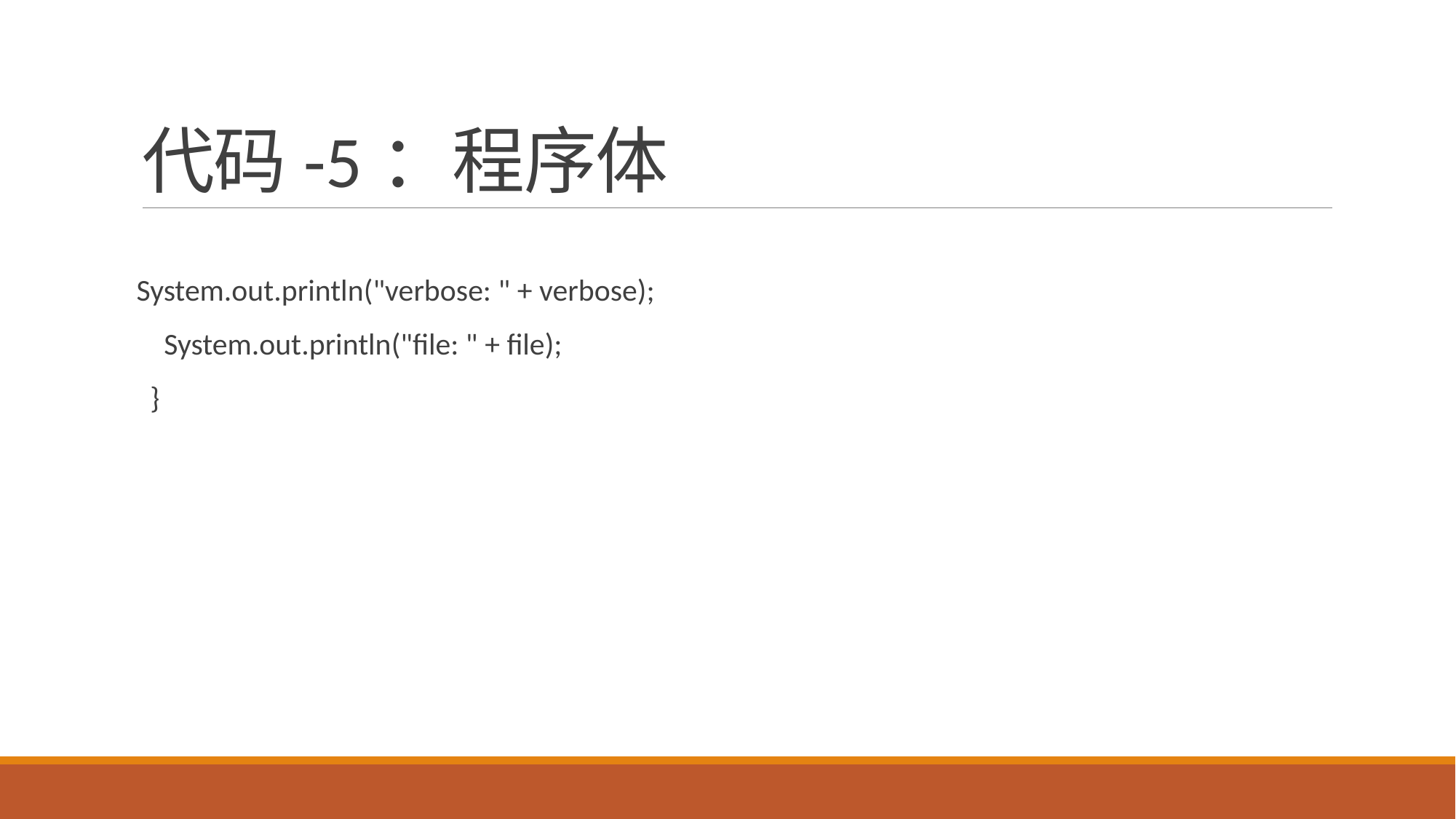

# 代码-5：程序体

System.out.println("verbose: " + verbose);
    System.out.println("file: " + file);
  }